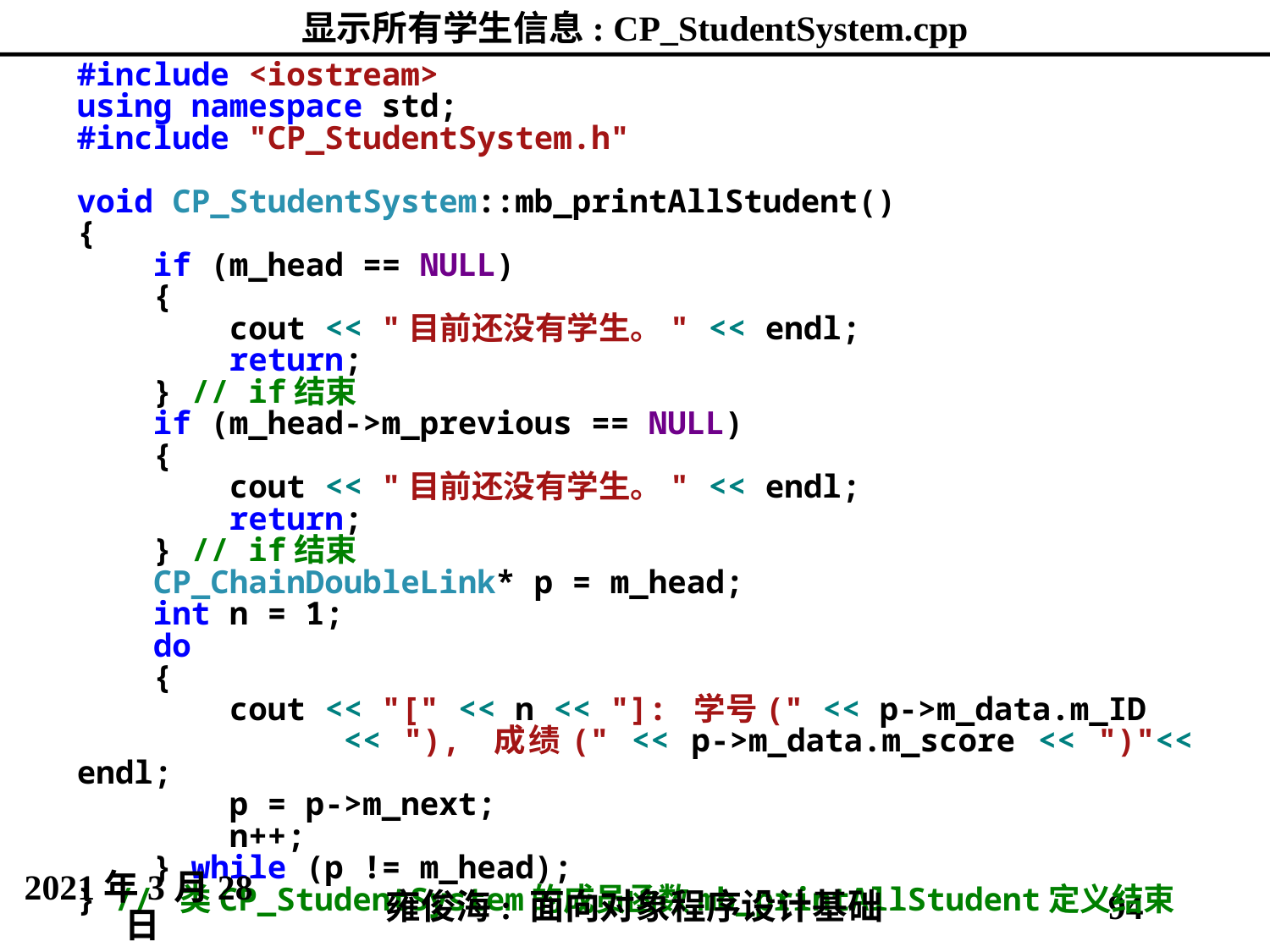

# 显示所有学生信息: CP_StudentSystem.cpp
#include <iostream>
using namespace std;
#include "CP_StudentSystem.h"

void CP_StudentSystem::mb_printAllStudent()
{
    if (m_head == NULL)
    {
        cout << "目前还没有学生。" << endl;
        return;
    } // if结束
    if (m_head->m_previous == NULL)
    {
        cout << "目前还没有学生。" << endl;
        return;
    } // if结束
    CP_ChainDoubleLink* p = m_head;
    int n = 1;
    do
    {
        cout << "[" << n << "]: 学号(" << p->m_data.m_ID
            << "), 成绩(" << p->m_data.m_score << ")"<< endl;
        p = p->m_next;
        n++;
    } while (p != m_head);
} // 类CP_StudentSystem的成员函数mb_printAllStudent定义结束

2021年3月28日
雍俊海: 面向对象程序设计基础
94